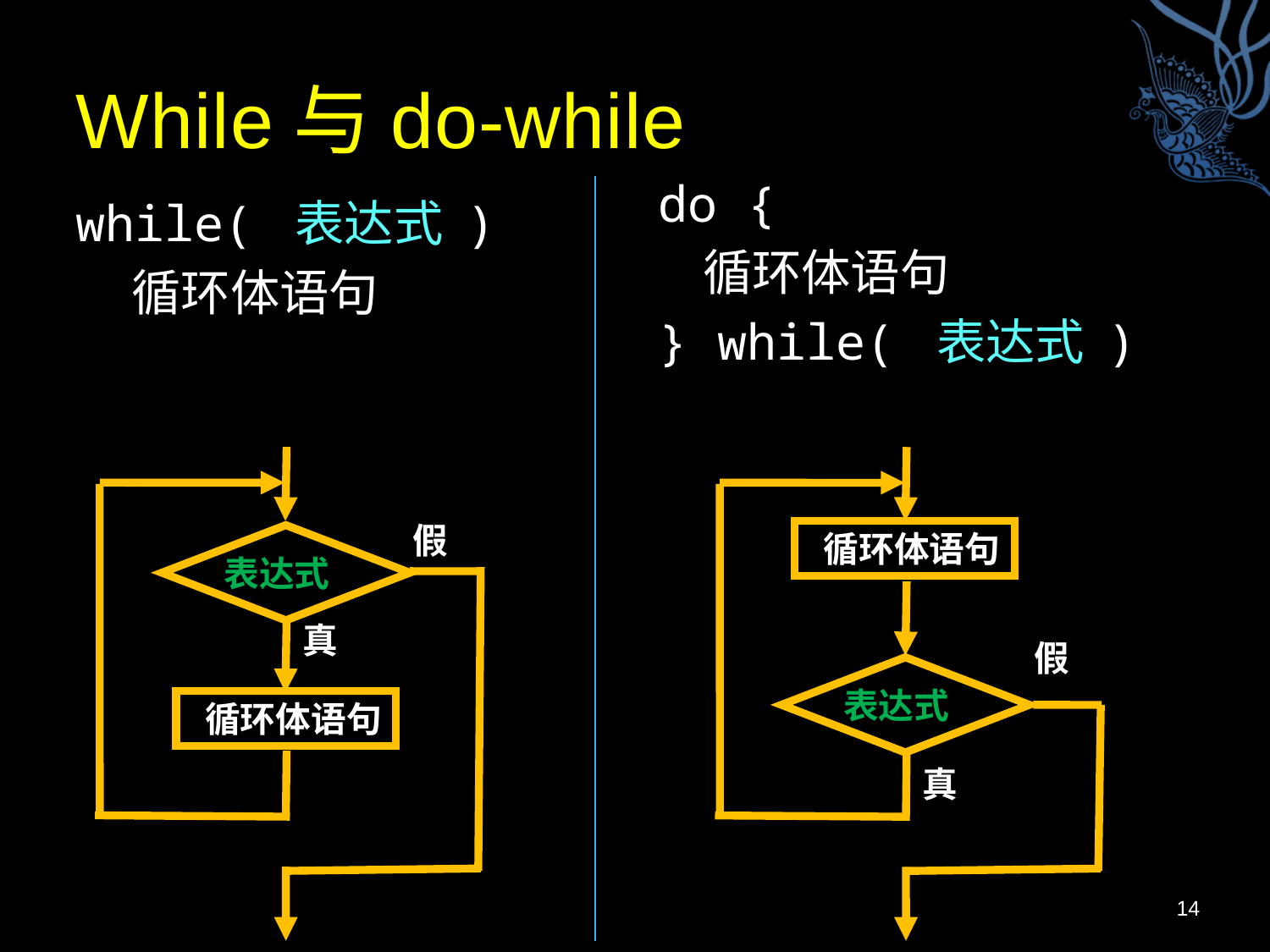

# While与do-while
do {
   循环体语句
} while( 表达式 )

while( 表达式 )
    循环体语句

假
表达式

真

 循环体语句

 循环体语句

假
表达式

真

14